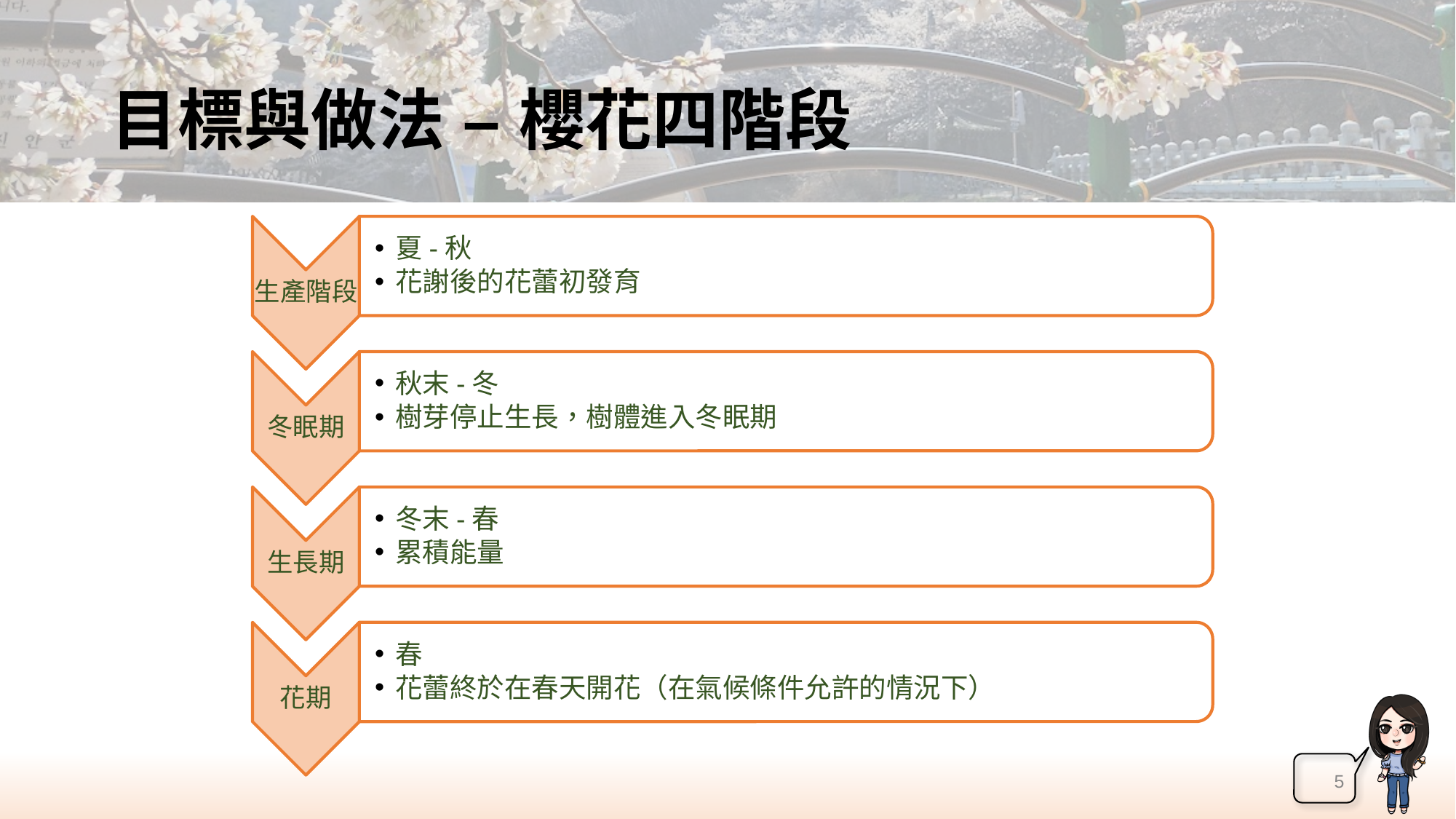

# 目標與做法 – 櫻花四階段
生產階段
夏-秋
花謝後的花蕾初發育
冬眠期
秋末-冬
樹芽停止生長，樹體進入冬眠期
生長期
冬末-春
累積能量
花期
春
花蕾終於在春天開花（在氣候條件允許的情況下）
5